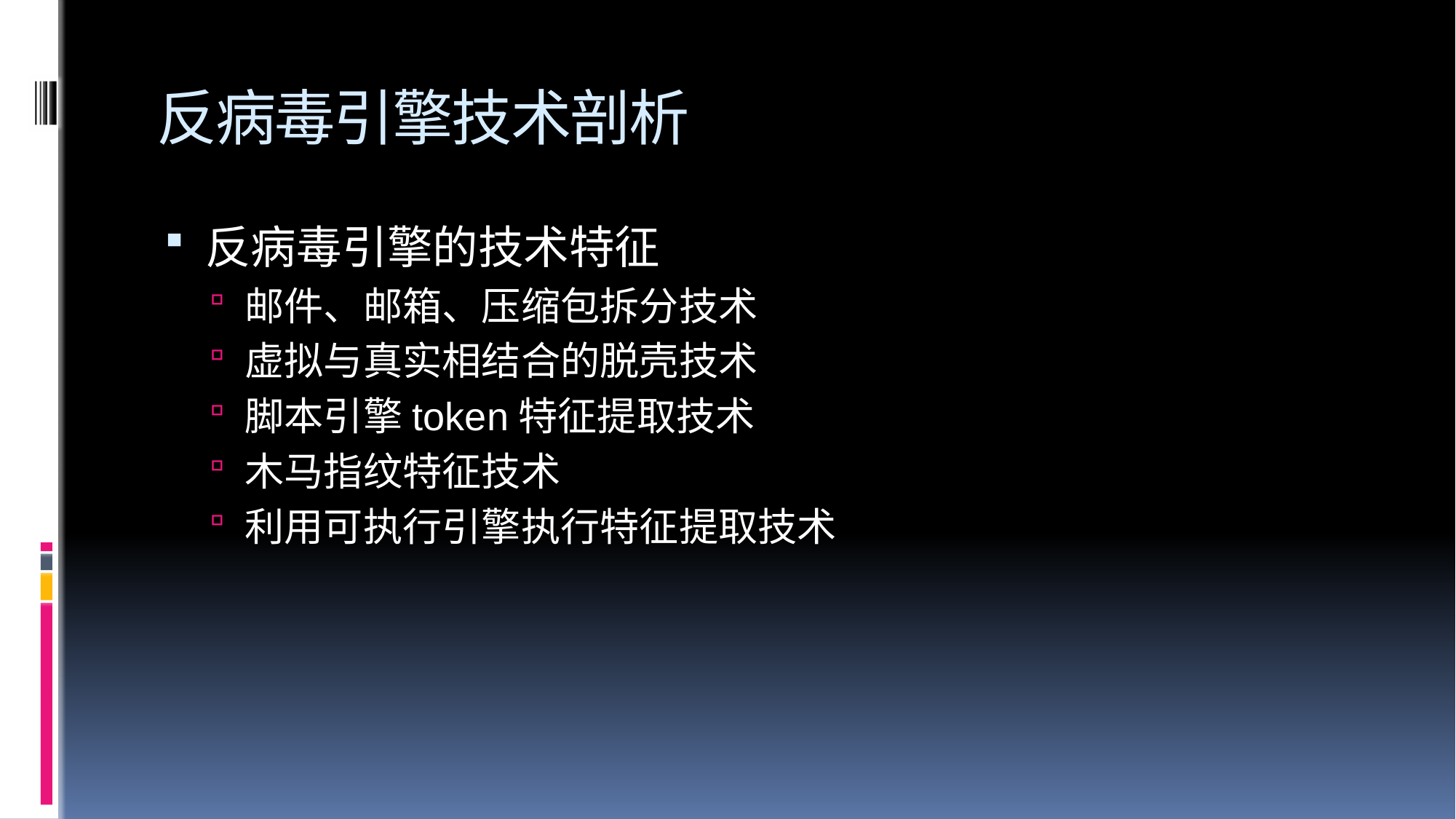

# 反病毒引擎技术剖析
反病毒引擎的技术特征
邮件、邮箱、压缩包拆分技术
虚拟与真实相结合的脱壳技术
脚本引擎token特征提取技术
木马指纹特征技术
利用可执行引擎执行特征提取技术